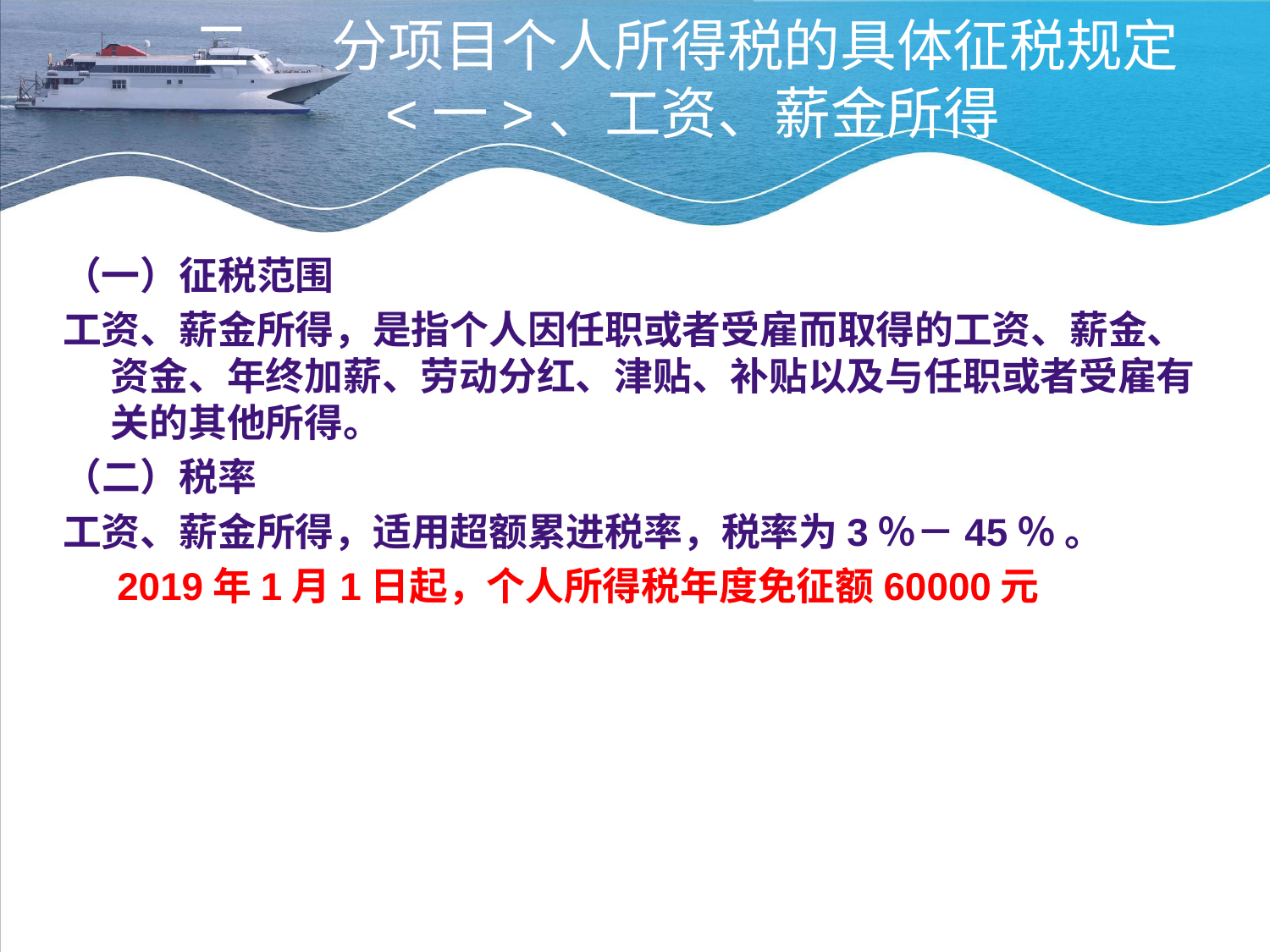

# 二、  分项目个人所得税的具体征税规定 <一>、工资、薪金所得
（一）征税范围
工资、薪金所得，是指个人因任职或者受雇而取得的工资、薪金、资金、年终加薪、劳动分红、津贴、补贴以及与任职或者受雇有关的其他所得。
（二）税率
工资、薪金所得，适用超额累进税率，税率为3％－45％ 。
     2019年1月1日起，个人所得税年度免征额60000元